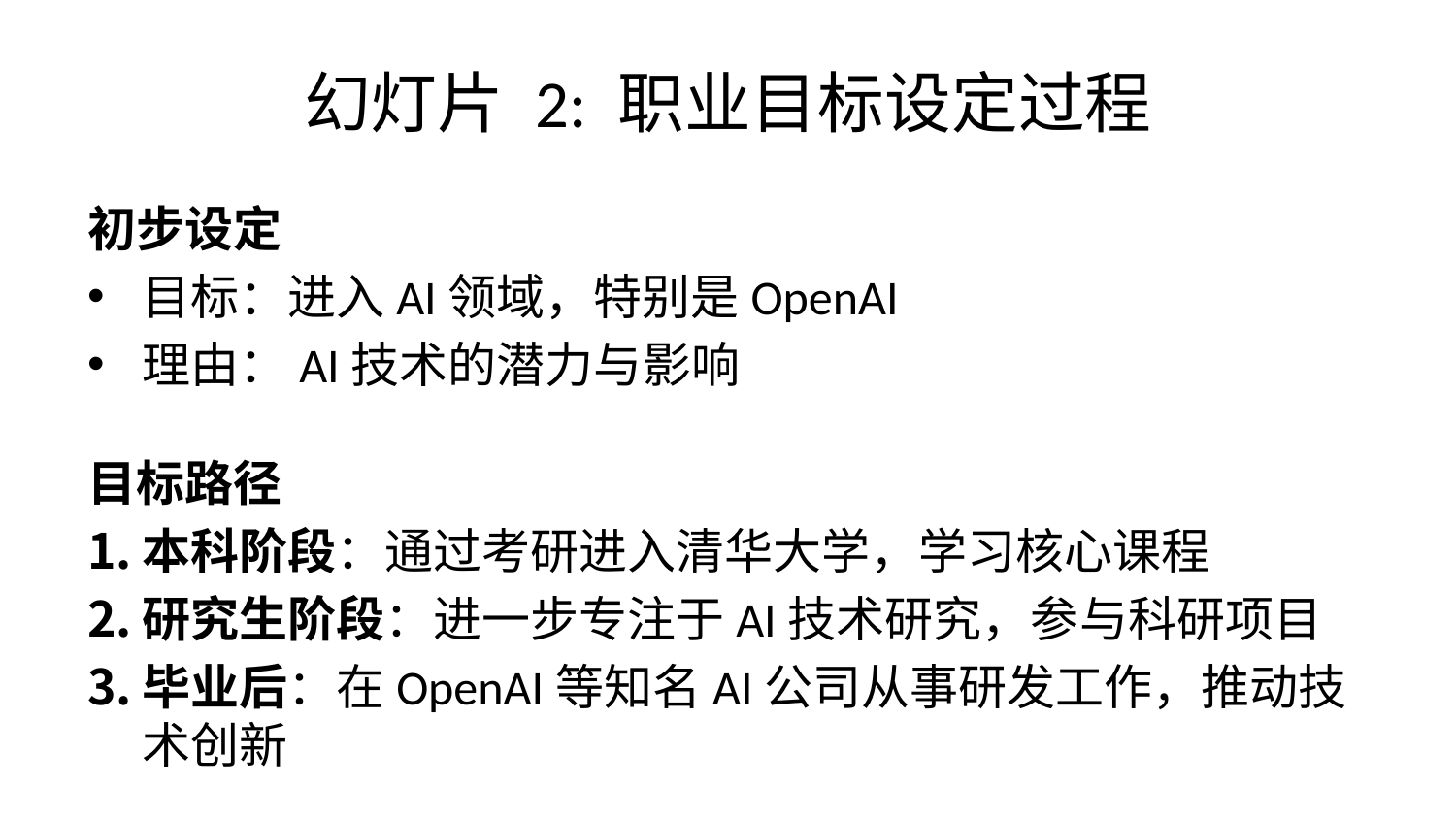

# 幻灯片 2: 职业目标设定过程
初步设定
目标：进入AI领域，特别是OpenAI
理由：AI技术的潜力与影响
目标路径
本科阶段：通过考研进入清华大学，学习核心课程
研究生阶段：进一步专注于AI技术研究，参与科研项目
毕业后：在OpenAI等知名AI公司从事研发工作，推动技术创新
动态调整
根据技术进展和个人发展调整职业路径